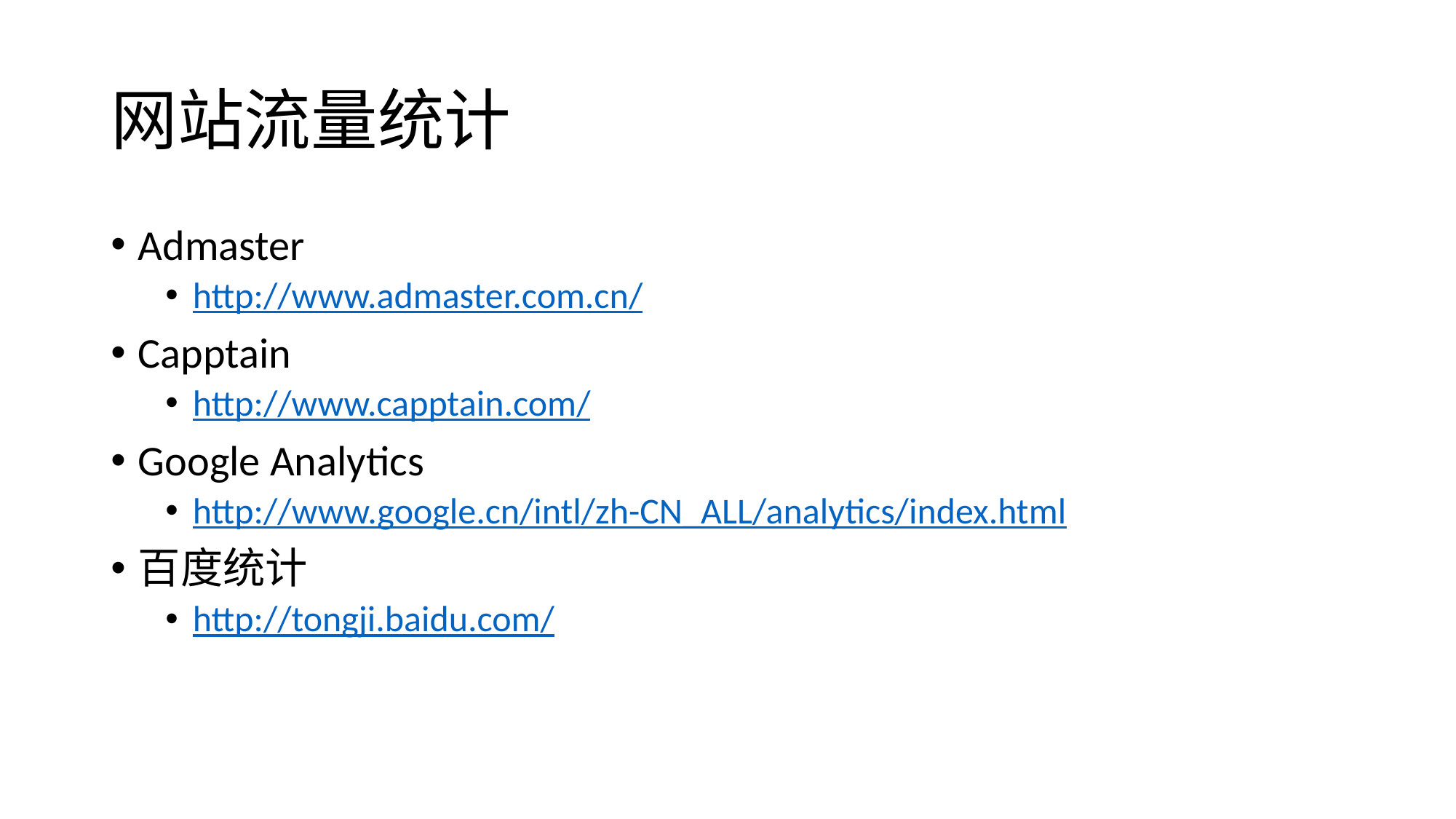

# 网站流量统计
Admaster
http://www.admaster.com.cn/
Capptain
http://www.capptain.com/
Google Analytics
http://www.google.cn/intl/zh-CN_ALL/analytics/index.html
百度统计
http://tongji.baidu.com/